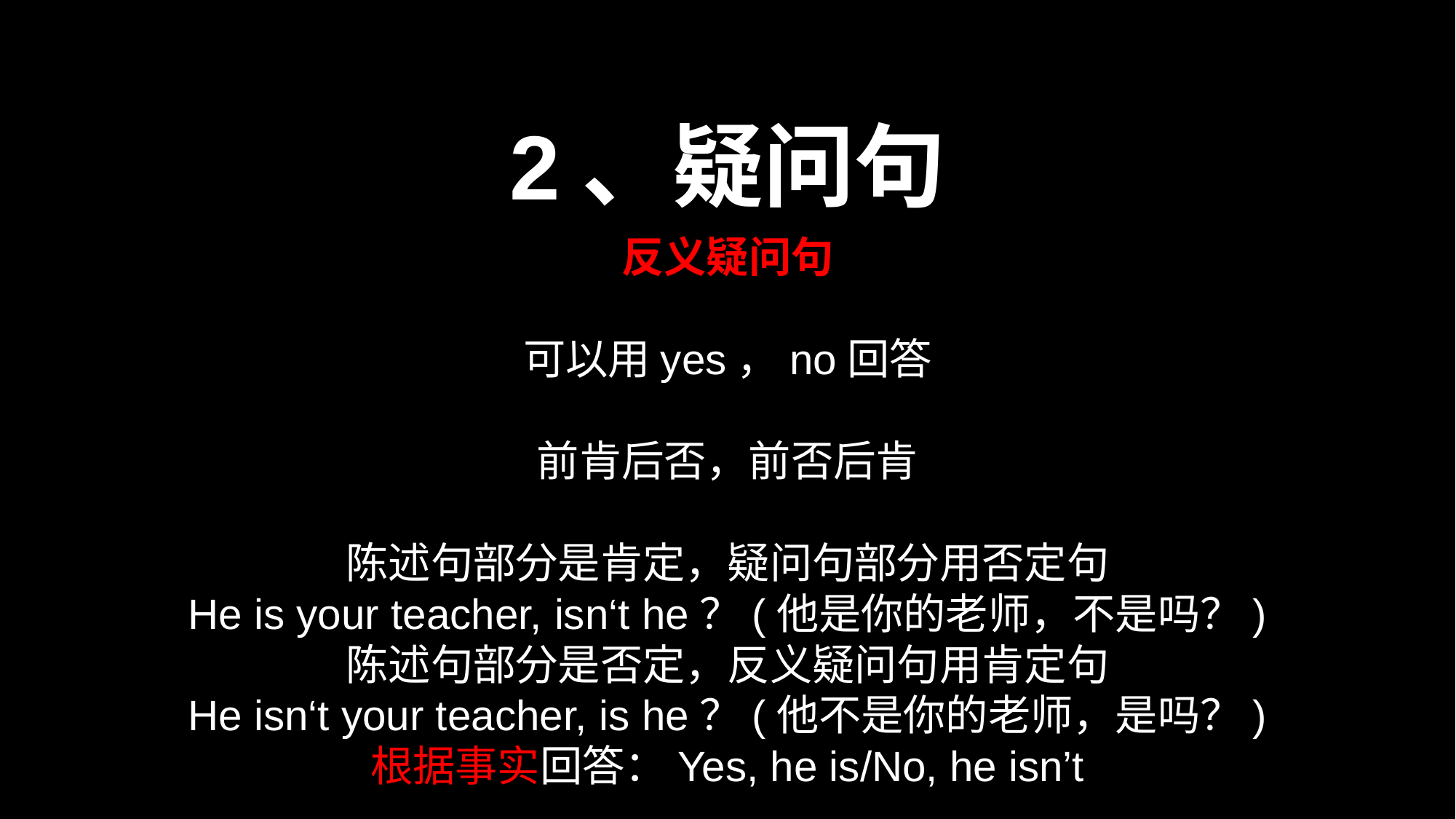

2、疑问句
反义疑问句

可以用yes，no回答

前肯后否，前否后肯

陈述句部分是肯定，疑问句部分用否定句
He is your teacher, isn‘t he？(他是你的老师，不是吗？)
陈述句部分是否定，反义疑问句用肯定句
He isn‘t your teacher, is he？(他不是你的老师，是吗？)
根据事实回答：Yes, he is/No, he isn’t